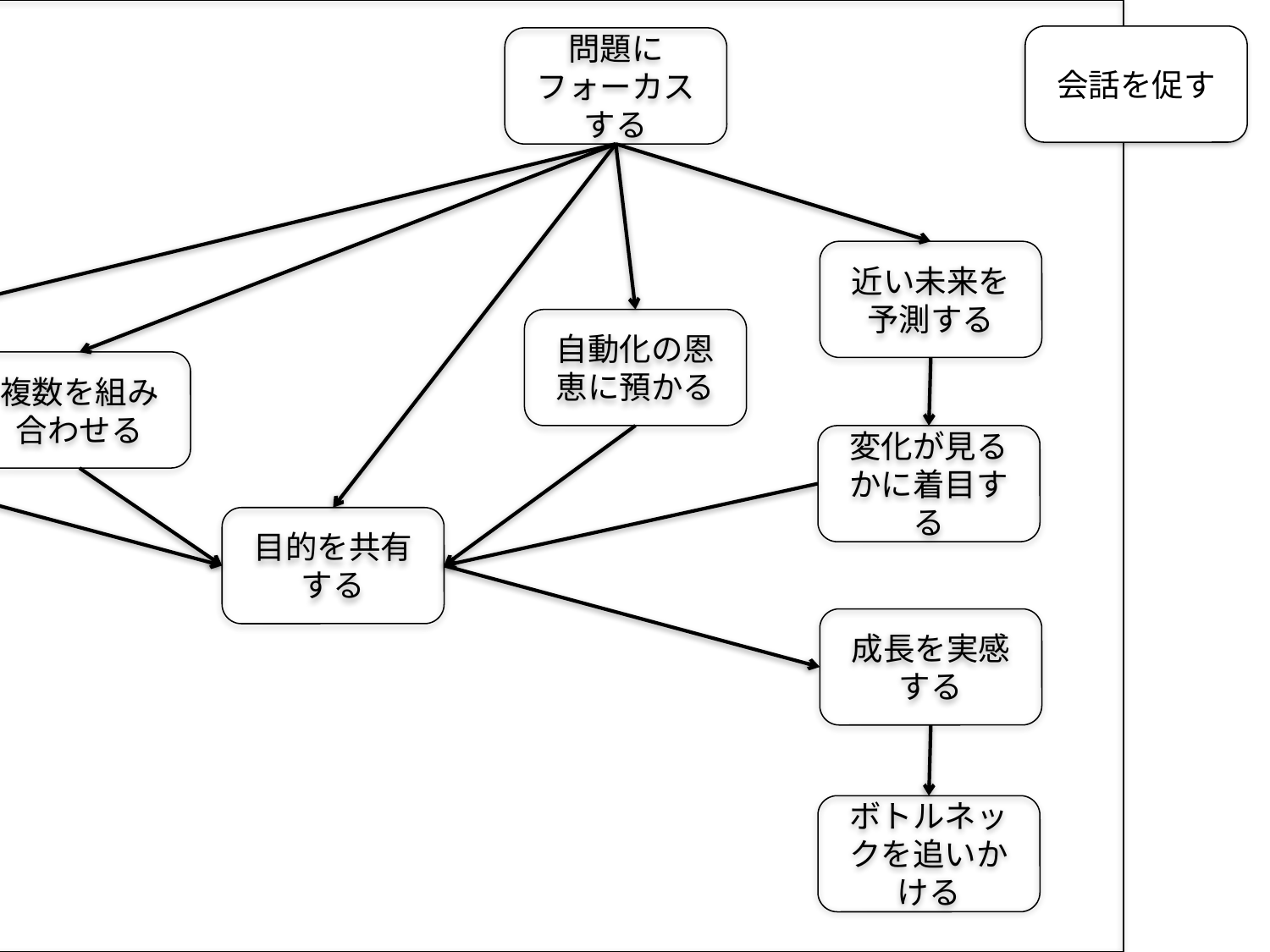

会話を促す
問題にフォーカスする
近い未来を予測する
自動化の恩恵に預かる
自分たちで創る
複数を組み合わせる
変化が見るかに着目する
目的を共有する
成長を実感する
ボトルネックを追いかける